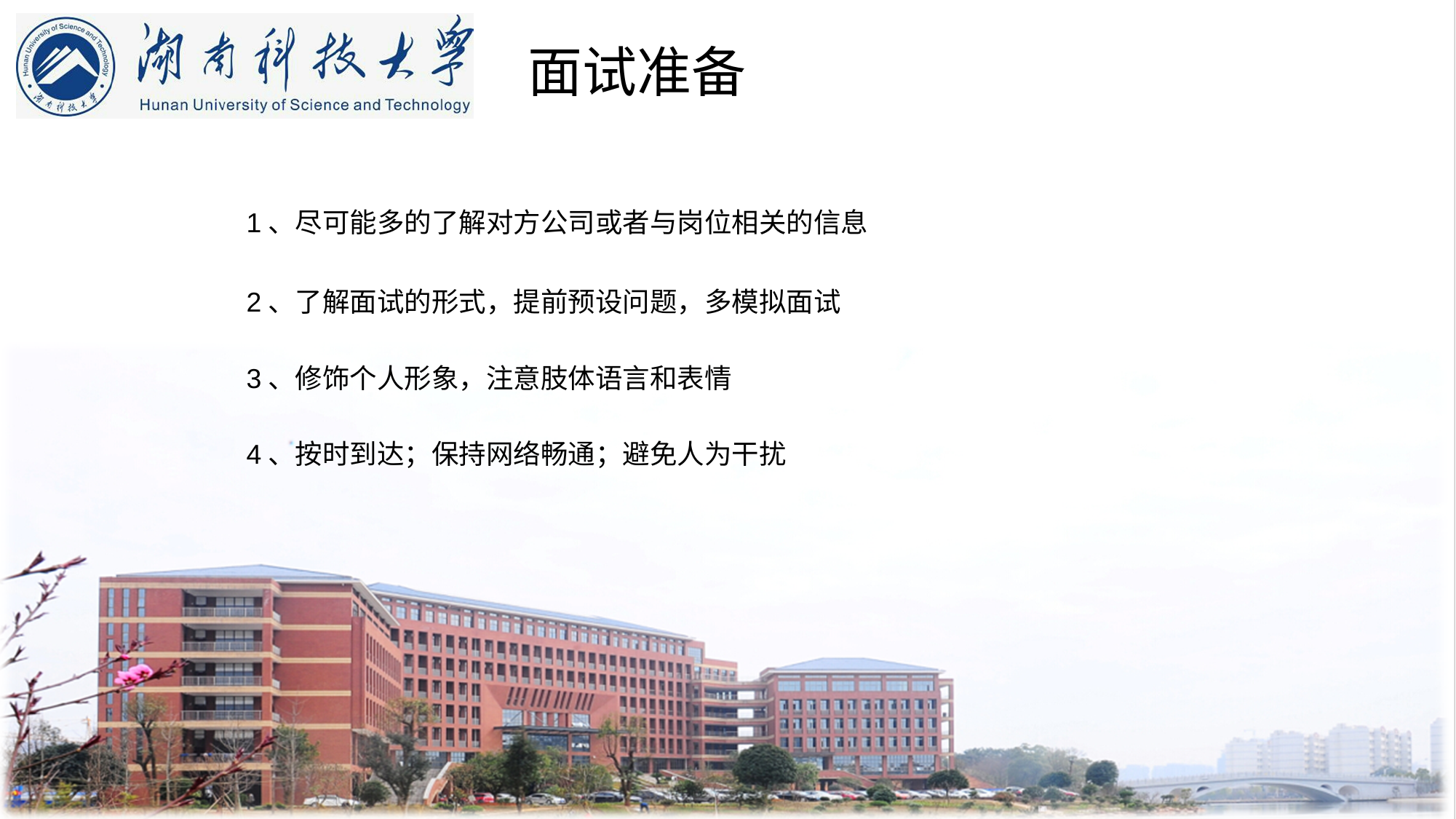

面试准备
1、尽可能多的了解对方公司或者与岗位相关的信息
2、了解面试的形式，提前预设问题，多模拟面试
3、修饰个人形象，注意肢体语言和表情
4、按时到达；保持网络畅通；避免人为干扰